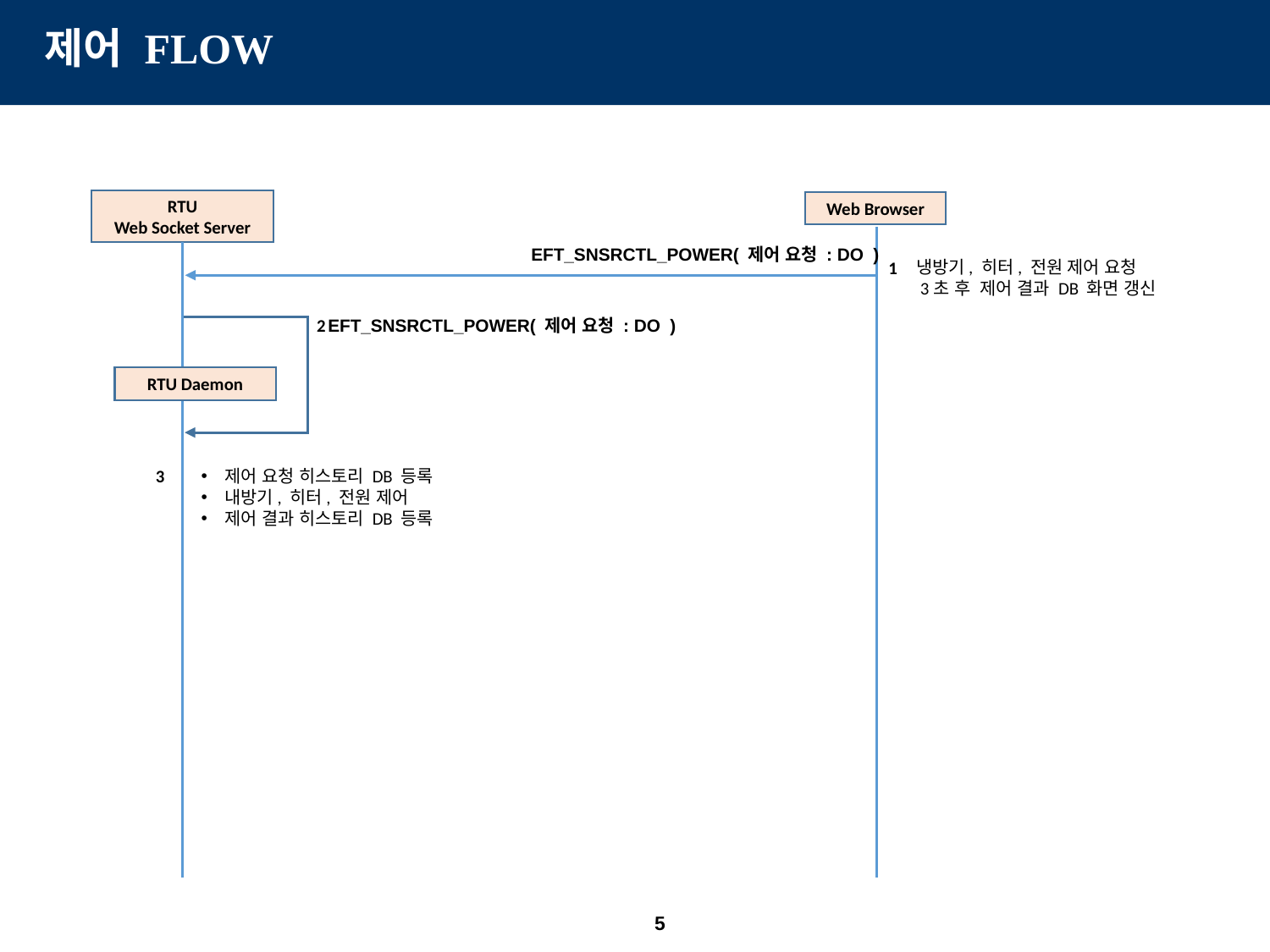

제어 FLOW
RTU
Web Socket Server
Web Browser
EFT_SNSRCTL_POWER( 제어 요청 : DO  )
1
냉방기, 히터, 전원 제어 요청
 3초 후  제어 결과 DB 화면 갱신
2
EFT_SNSRCTL_POWER( 제어 요청 : DO  )

RTU Daemon
3
제어 요청 히스토리 DB 등록
내방기, 히터, 전원 제어
제어 결과 히스토리 DB 등록